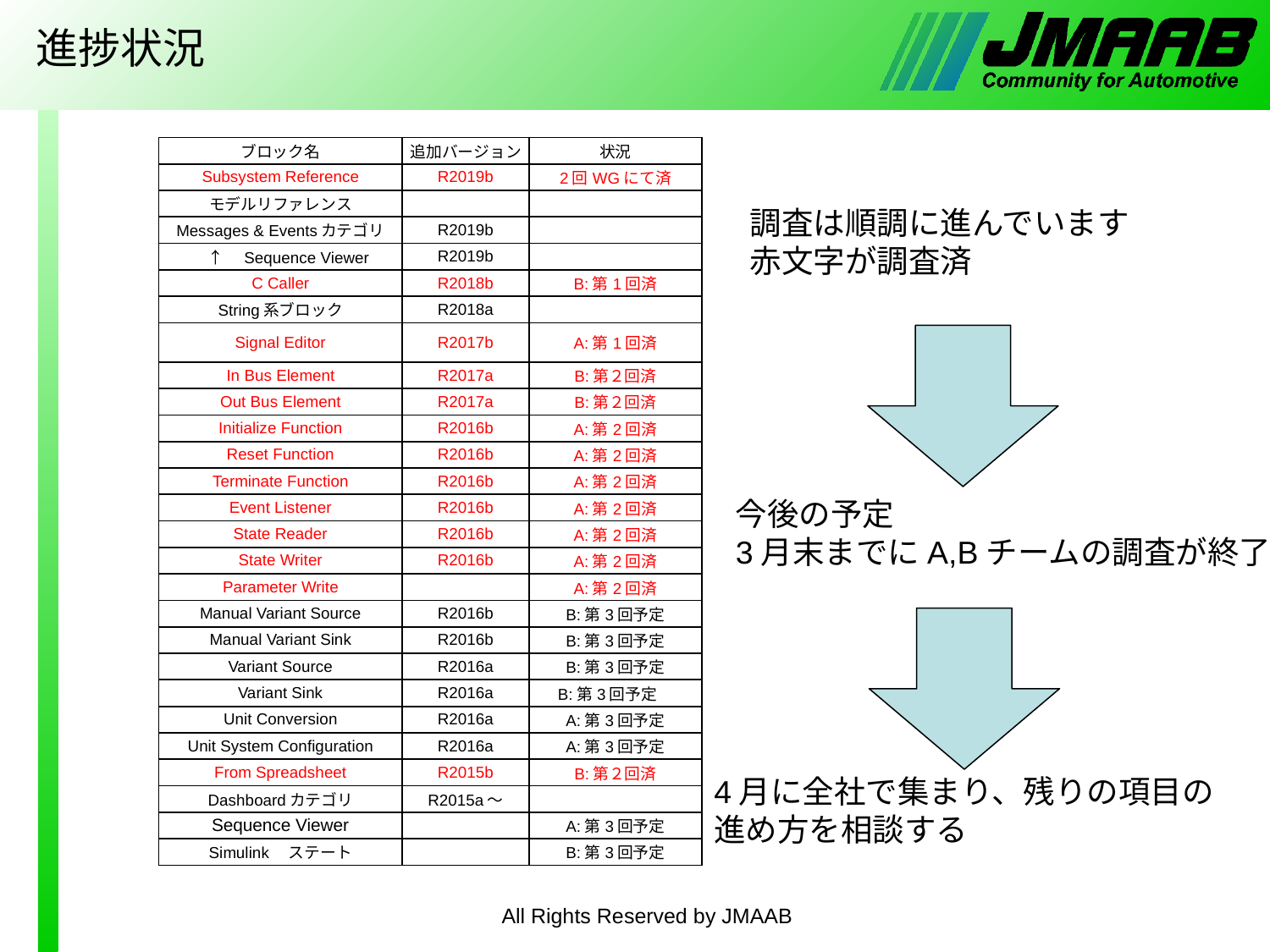

# 進捗状況
| ブロック名 | 追加バージョン | 状況 |
| --- | --- | --- |
| Subsystem Reference | R2019b | 2回WGにて済 |
| モデルリファレンス |  |  |
| Messages & Eventsカテゴリ | R2019b |  |
| ↑　Sequence Viewer | R2019b |  |
| C Caller | R2018b | B:第1回済 |
| String系ブロック | R2018a |  |
| Signal Editor | R2017b | A:第1回済 |
| In Bus Element | R2017a | B:第２回済 |
| Out Bus Element | R2017a | B:第２回済 |
| Initialize Function | R2016b | A:第2回済 |
| Reset Function | R2016b | A:第2回済 |
| Terminate Function | R2016b | A:第2回済 |
| Event Listener | R2016b | A:第2回済 |
| State Reader | R2016b | A:第2回済 |
| State Writer | R2016b | A:第2回済 |
| Parameter Write |  | A:第2回済 |
| Manual Variant Source | R2016b | B:第3回予定 |
| Manual Variant Sink | R2016b | B:第3回予定 |
| Variant Source | R2016a | B:第3回予定 |
| Variant Sink | R2016a | B:第3回予定 |
| Unit Conversion | R2016a | A:第3回予定 |
| Unit System Configuration | R2016a | A:第3回予定 |
| From Spreadsheet | R2015b | B:第２回済 |
| Dashboardカテゴリ | R2015a～ |  |
| Sequence Viewer |  | A:第3回予定 |
| Simulink　ステート |  | B:第3回予定 |

調査は順調に進んでいます
赤文字が調査済

今後の予定
3月末までにA,Bチームの調査が終了

4月に全社で集まり、残りの項目の
進め方を相談する